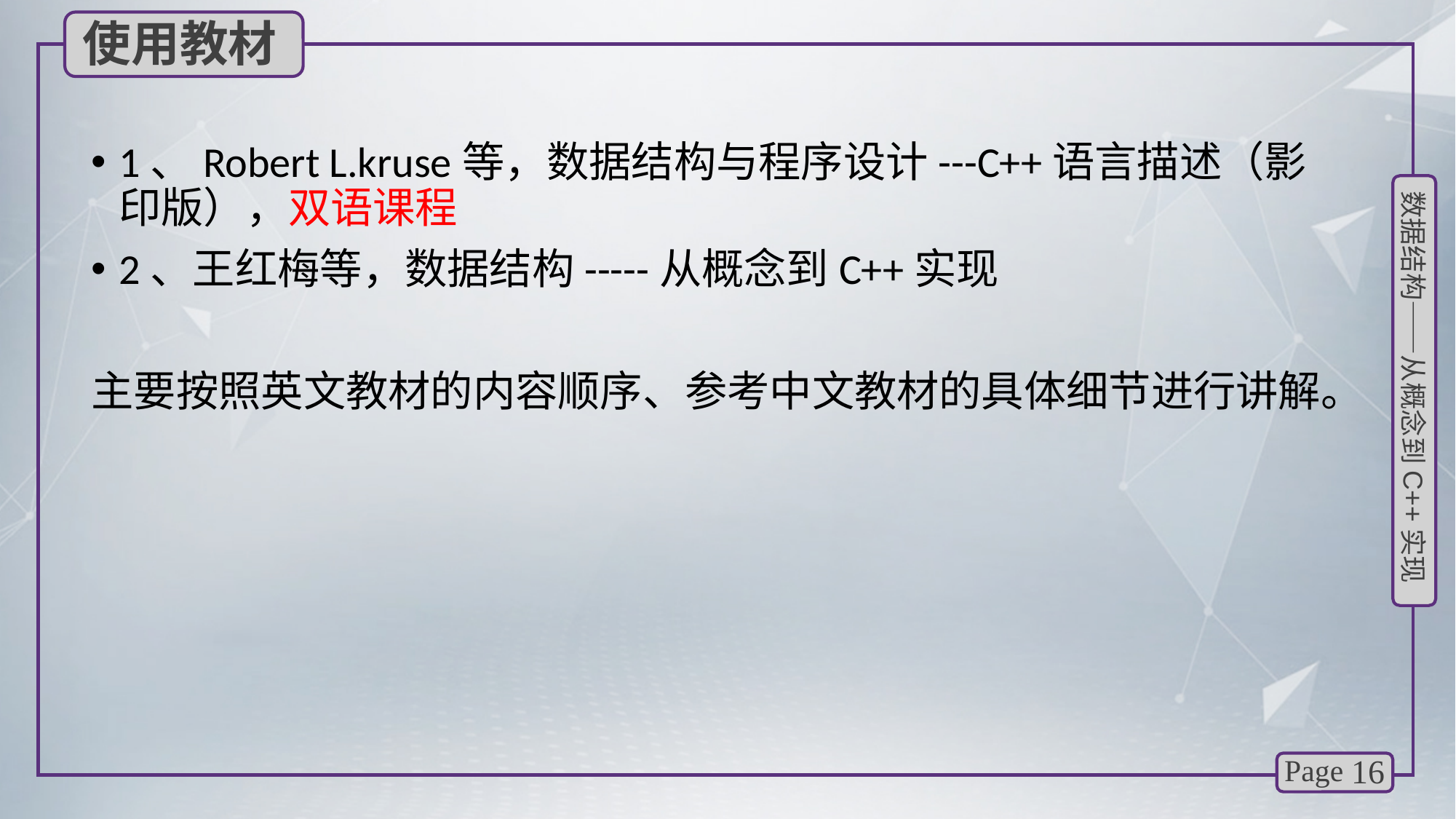

使用教材

1、Robert L.kruse等，数据结构与程序设计---C++语言描述（影印版），双语课程
2、王红梅等，数据结构-----从概念到C++实现

主要按照英文教材的内容顺序、参考中文教材的具体细节进行讲解。